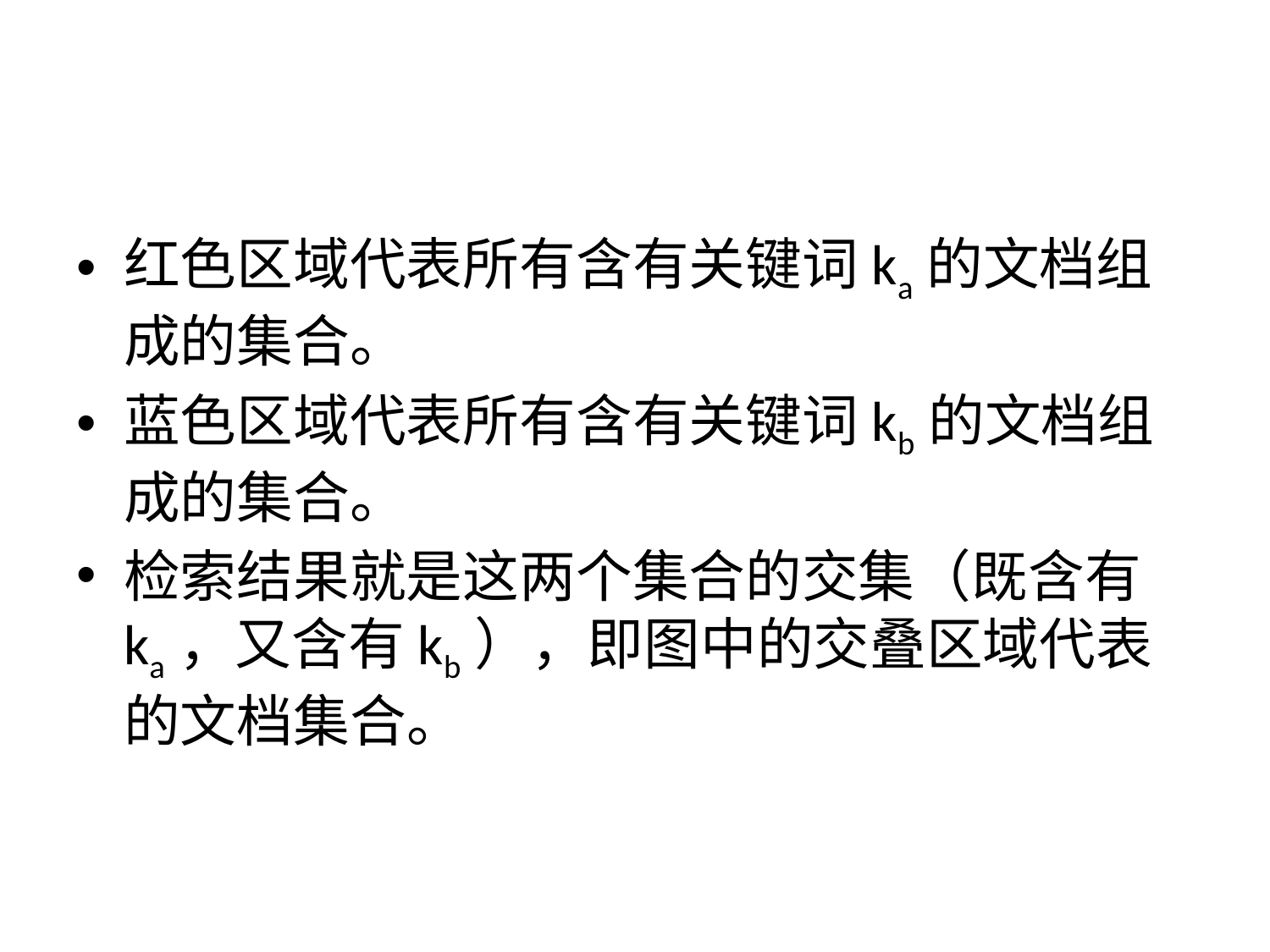

红色区域代表所有含有关键词ka的文档组成的集合。
蓝色区域代表所有含有关键词kb的文档组成的集合。
检索结果就是这两个集合的交集（既含有ka，又含有kb），即图中的交叠区域代表的文档集合。